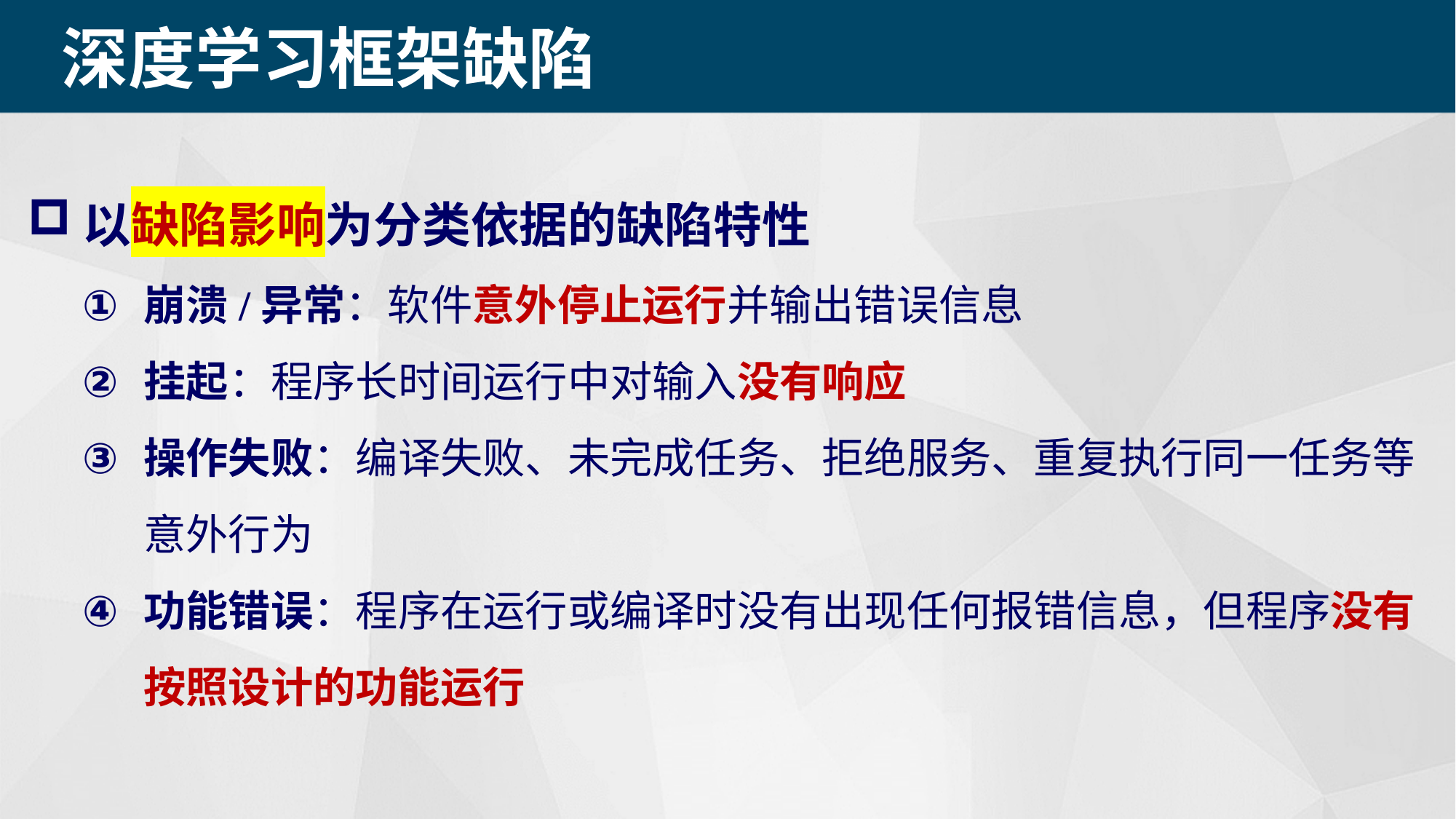

深度学习框架缺陷
以缺陷影响为分类依据的缺陷特性
崩溃/异常：软件意外停止运行并输出错误信息
挂起：程序长时间运行中对输入没有响应
操作失败：编译失败、未完成任务、拒绝服务、重复执行同一任务等意外行为
功能错误：程序在运行或编译时没有出现任何报错信息，但程序没有按照设计的功能运行